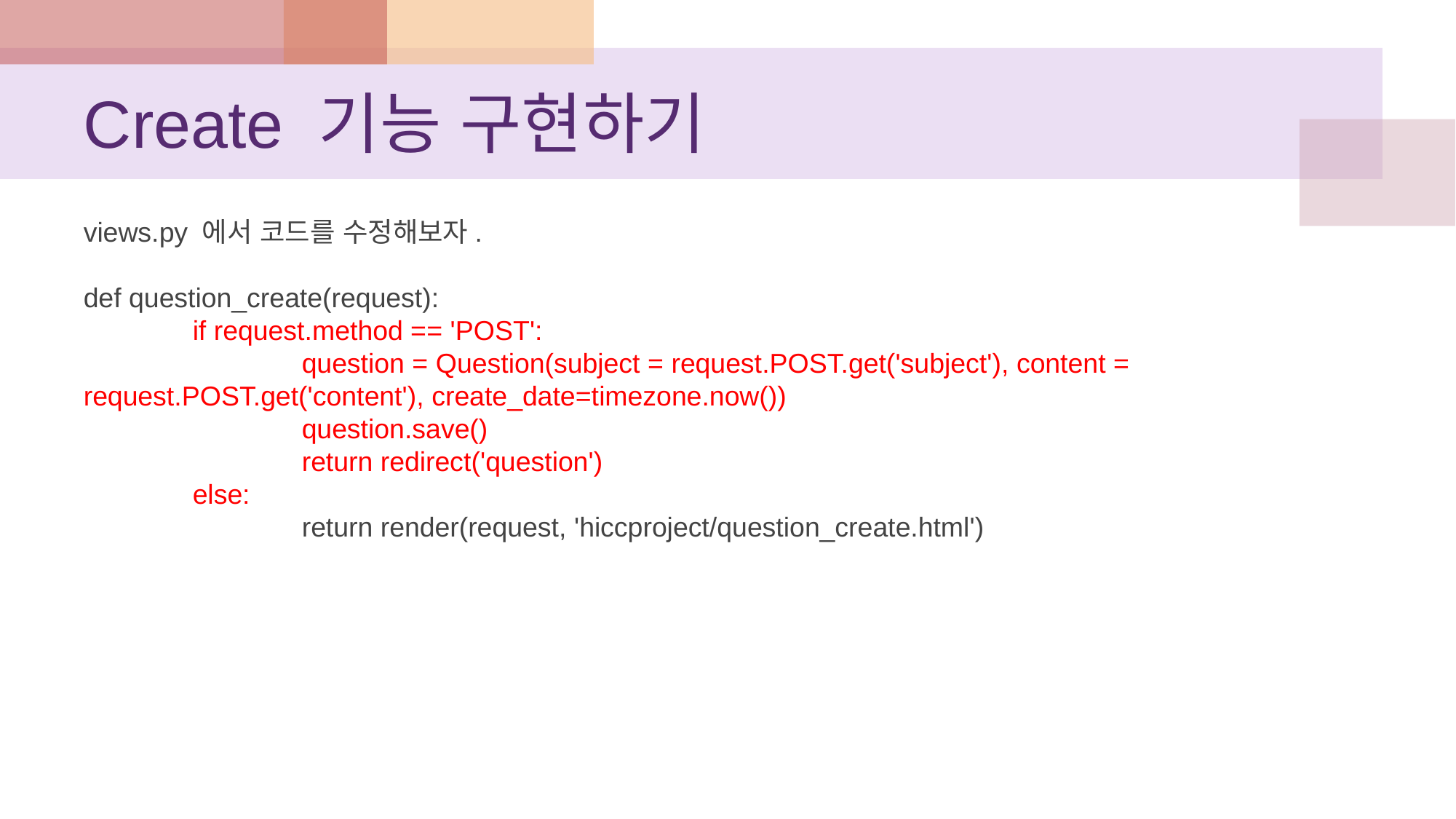

# Create 기능 구현하기
views.py 에서 코드를 수정해보자.

def question_create(request):
	if request.method == 'POST':
		question = Question(subject = request.POST.get('subject'), content = request.POST.get('content'), create_date=timezone.now())
		question.save()
		return redirect('question')
	else:
		return render(request, 'hiccproject/question_create.html')